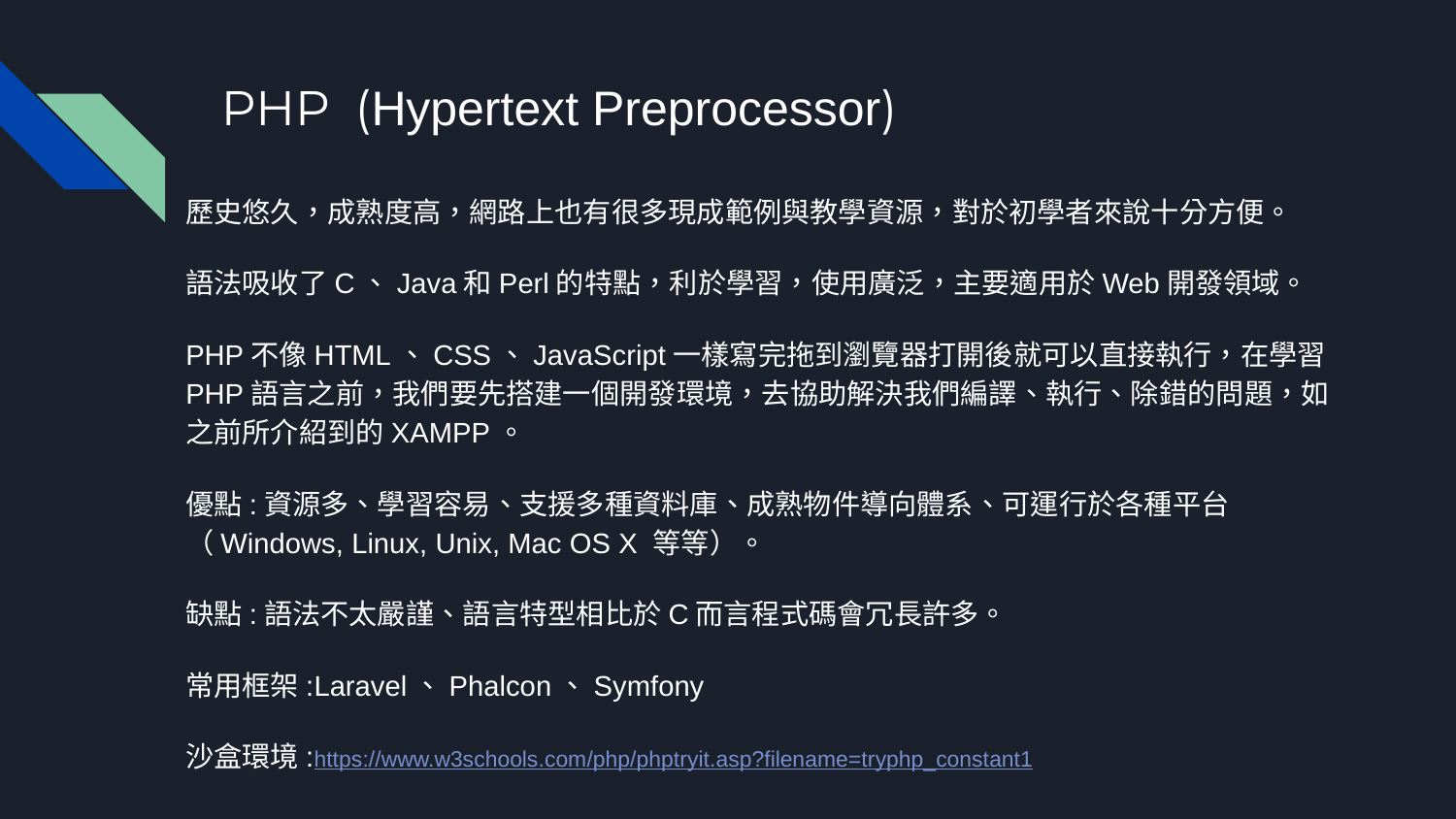

# PHP  (Hypertext Preprocessor)
歷史悠久，成熟度高，網路上也有很多現成範例與教學資源，對於初學者來說十分方便。
語法吸收了C、Java和Perl的特點，利於學習，使用廣泛，主要適用於Web開發領域。
PHP不像HTML、CSS、JavaScript一樣寫完拖到瀏覽器打開後就可以直接執行，在學習PHP語言之前，我們要先搭建一個開發環境，去協助解決我們編譯、執行、除錯的問題，如之前所介紹到的XAMPP。
優點:資源多、學習容易、支援多種資料庫、成熟物件導向體系、可運行於各種平台（Windows, Linux, Unix, Mac OS X 等等）。
缺點:語法不太嚴謹、語言特型相比於C而言程式碼會冗長許多。
常用框架:Laravel、Phalcon、Symfony
沙盒環境:https://www.w3schools.com/php/phptryit.asp?filename=tryphp_constant1